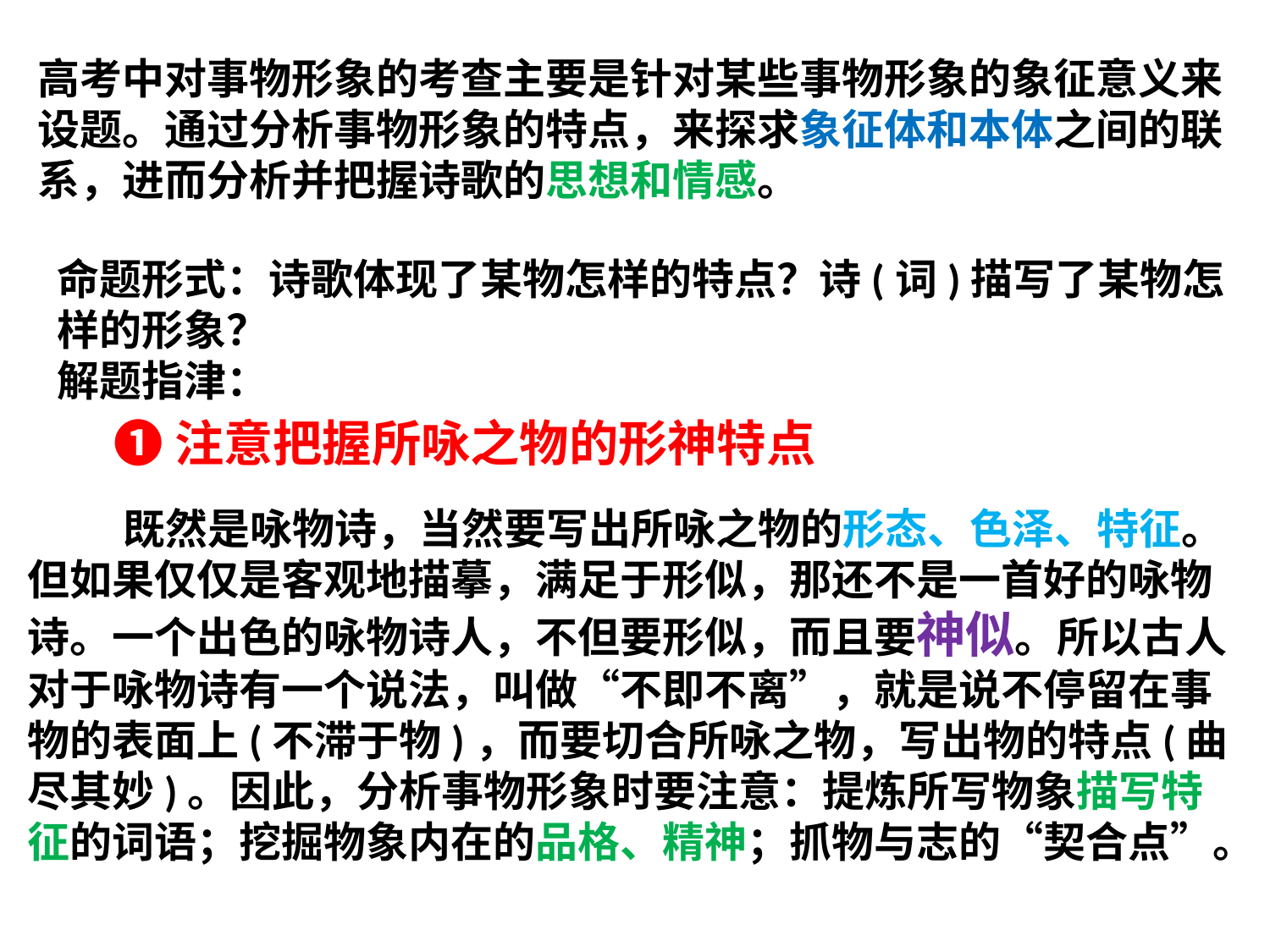

高考中对事物形象的考查主要是针对某些事物形象的象征意义来设题。通过分析事物形象的特点，来探求象征体和本体之间的联系，进而分析并把握诗歌的思想和情感。
命题形式：诗歌体现了某物怎样的特点？诗(词)描写了某物怎样的形象？
解题指津：
❶注意把握所咏之物的形神特点
         既然是咏物诗，当然要写出所咏之物的形态、色泽、特征。但如果仅仅是客观地描摹，满足于形似，那还不是一首好的咏物诗。一个出色的咏物诗人，不但要形似，而且要神似。所以古人对于咏物诗有一个说法，叫做“不即不离”，就是说不停留在事物的表面上(不滞于物)，而要切合所咏之物，写出物的特点(曲尽其妙)。因此，分析事物形象时要注意：提炼所写物象描写特征的词语；挖掘物象内在的品格、精神；抓物与志的“契合点”。